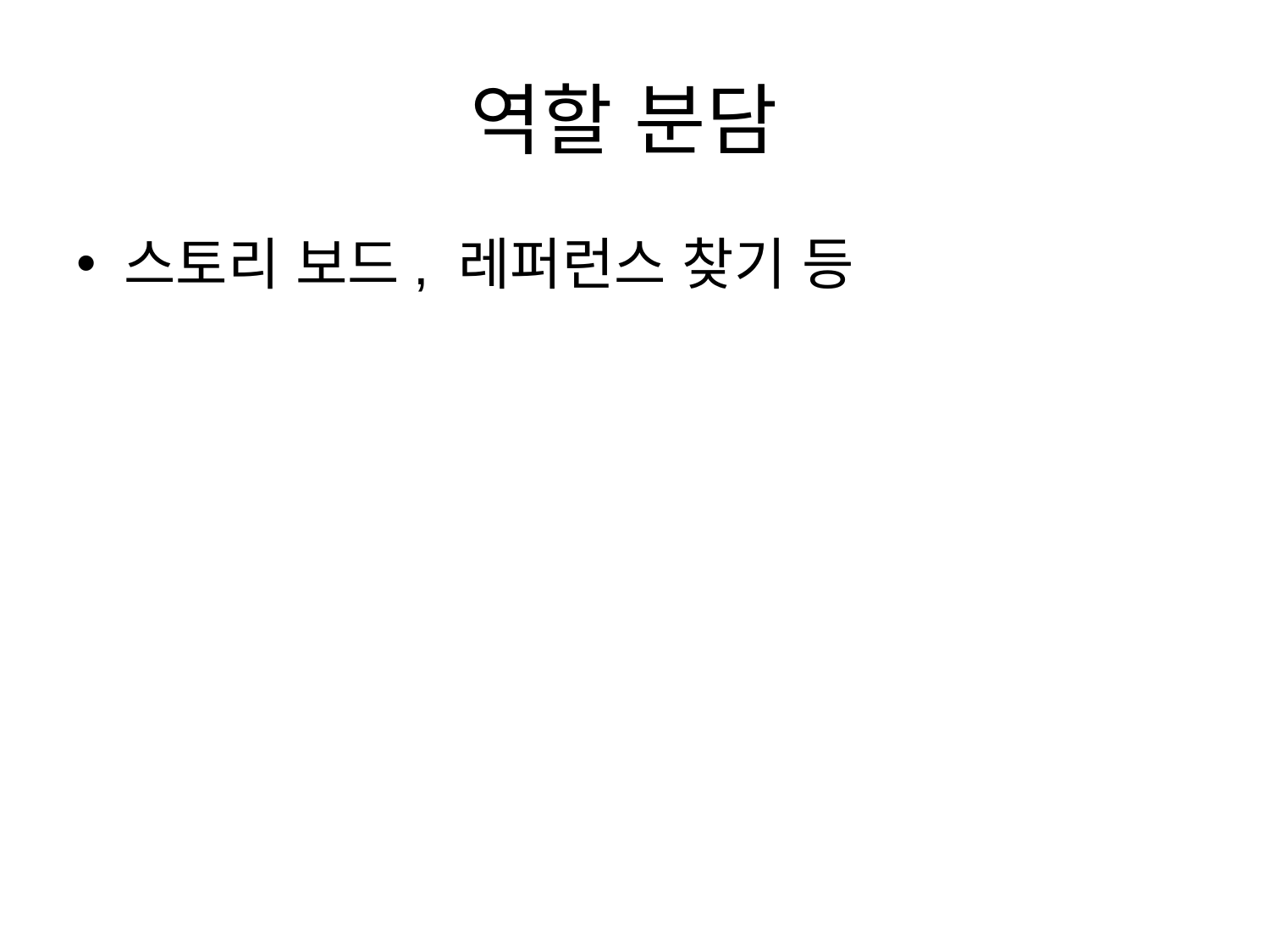

# 역할 분담
스토리 보드, 레퍼런스 찾기 등